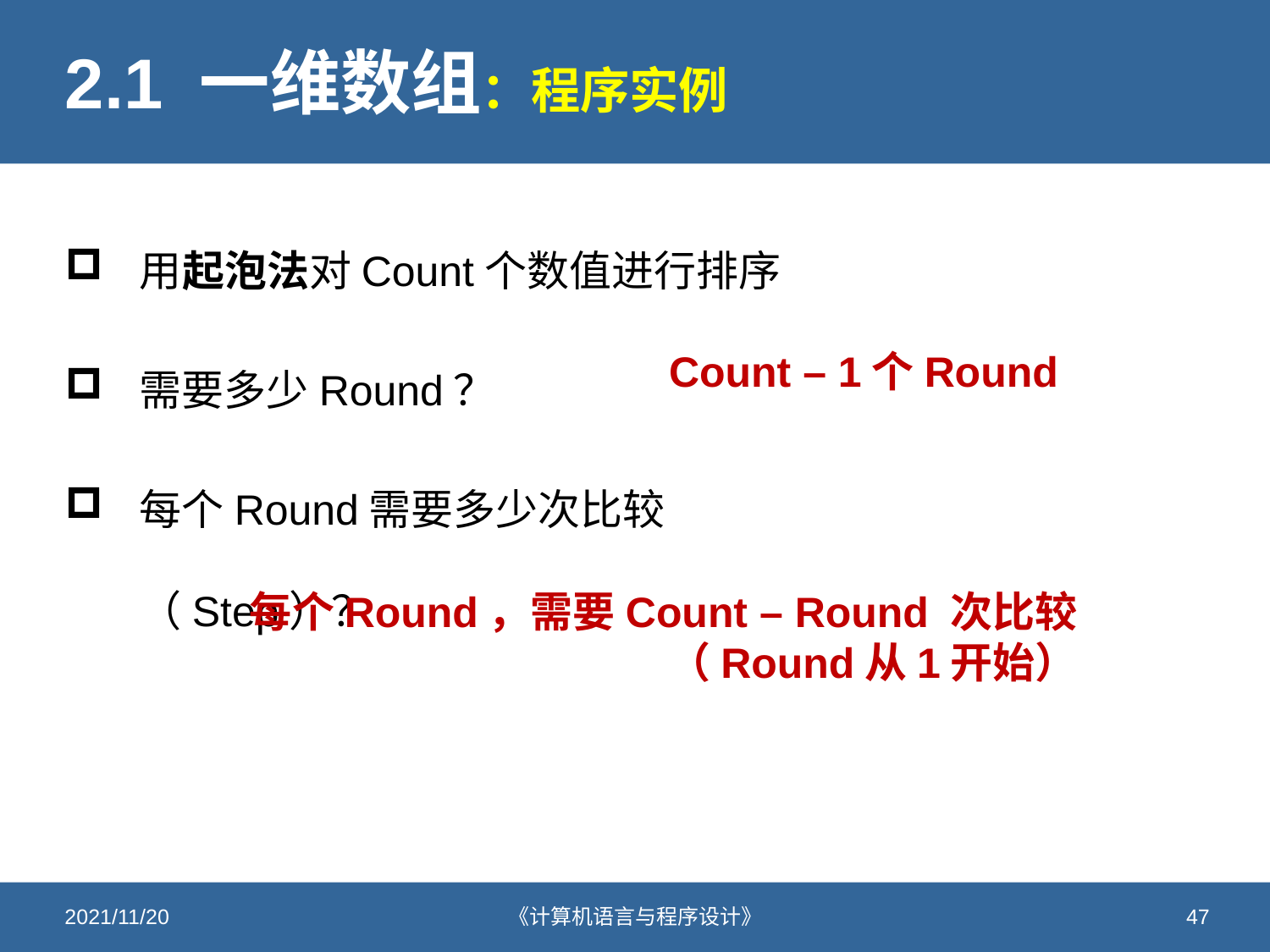

# 2.1 一维数组：程序实例
用起泡法对Count个数值进行排序
需要多少Round？
每个Round需要多少次比较（Step）？

Count – 1个Round
每个Round，需要Count – Round 次比较
（Round从1开始）
2021/11/20
《计算机语言与程序设计》
47